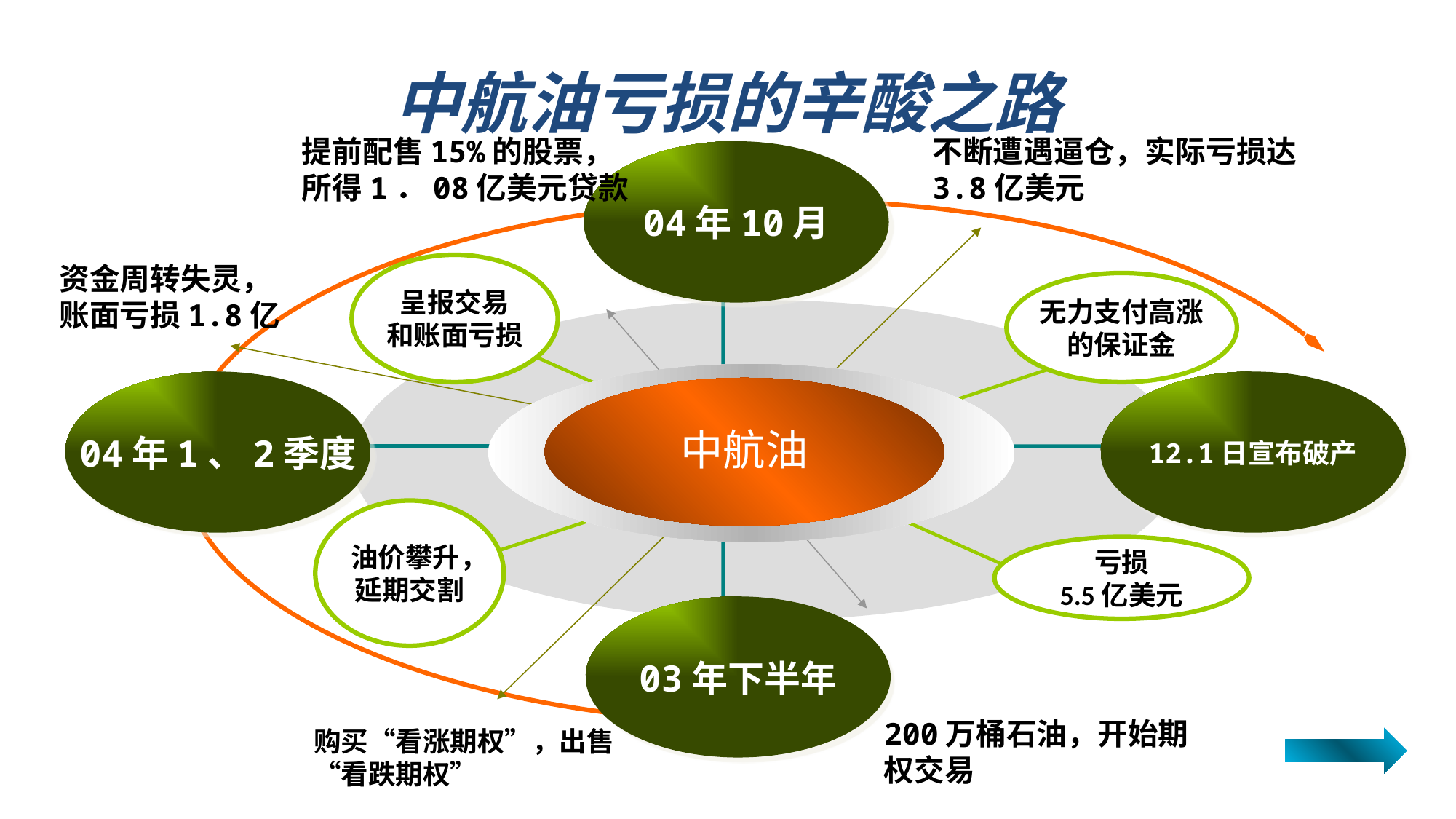

# 中航油亏损的辛酸之路
提前配售15%的股票，所得1．08亿美元贷款
不断遭遇逼仓，实际亏损达3.8亿美元
04年10月

呈报交易
和账面亏损
资金周转失灵，账面亏损1.8亿
无力支付高涨
的保证金

04年1、2季度
12.1日宣布破产
中航油

  油价攀升，
延期交割
亏损
5.5亿美元
03年下半年
200万桶石油，开始期权交易
购买“看涨期权”，出售“看跌期权”